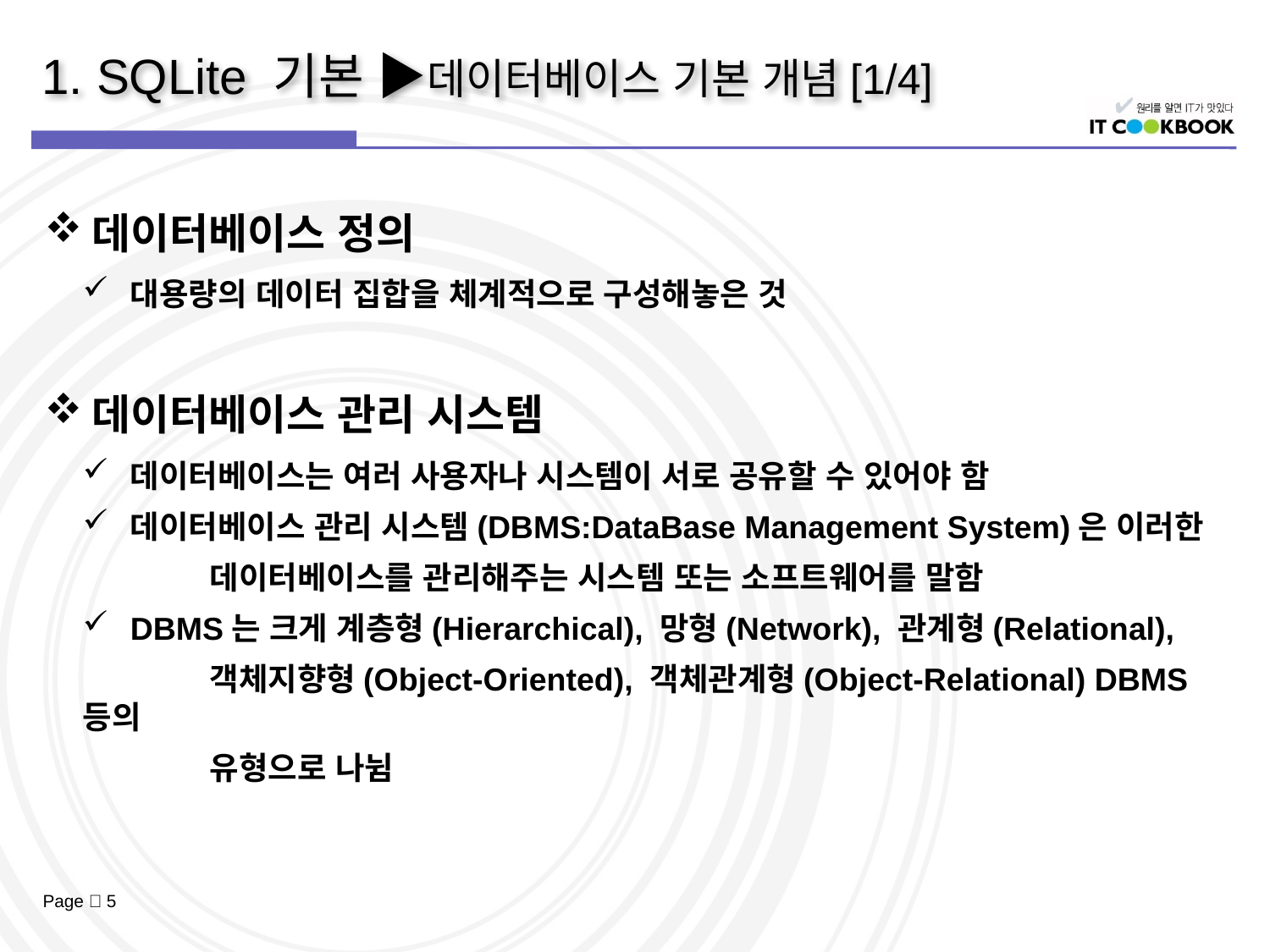

# 1. SQLite 기본 ▶데이터베이스 기본 개념[1/4]
데이터베이스 정의
대용량의 데이터 집합을 체계적으로 구성해놓은 것

데이터베이스 관리 시스템
데이터베이스는 여러 사용자나 시스템이 서로 공유할 수 있어야 함
데이터베이스 관리 시스템(DBMS:DataBase Management System)은 이러한
	데이터베이스를 관리해주는 시스템 또는 소프트웨어를 말함
DBMS는 크게 계층형(Hierarchical), 망형(Network), 관계형(Relational),
	객체지향형(Object-Oriented), 객체관계형(Object-Relational) DBMS 등의
	유형으로 나뉨